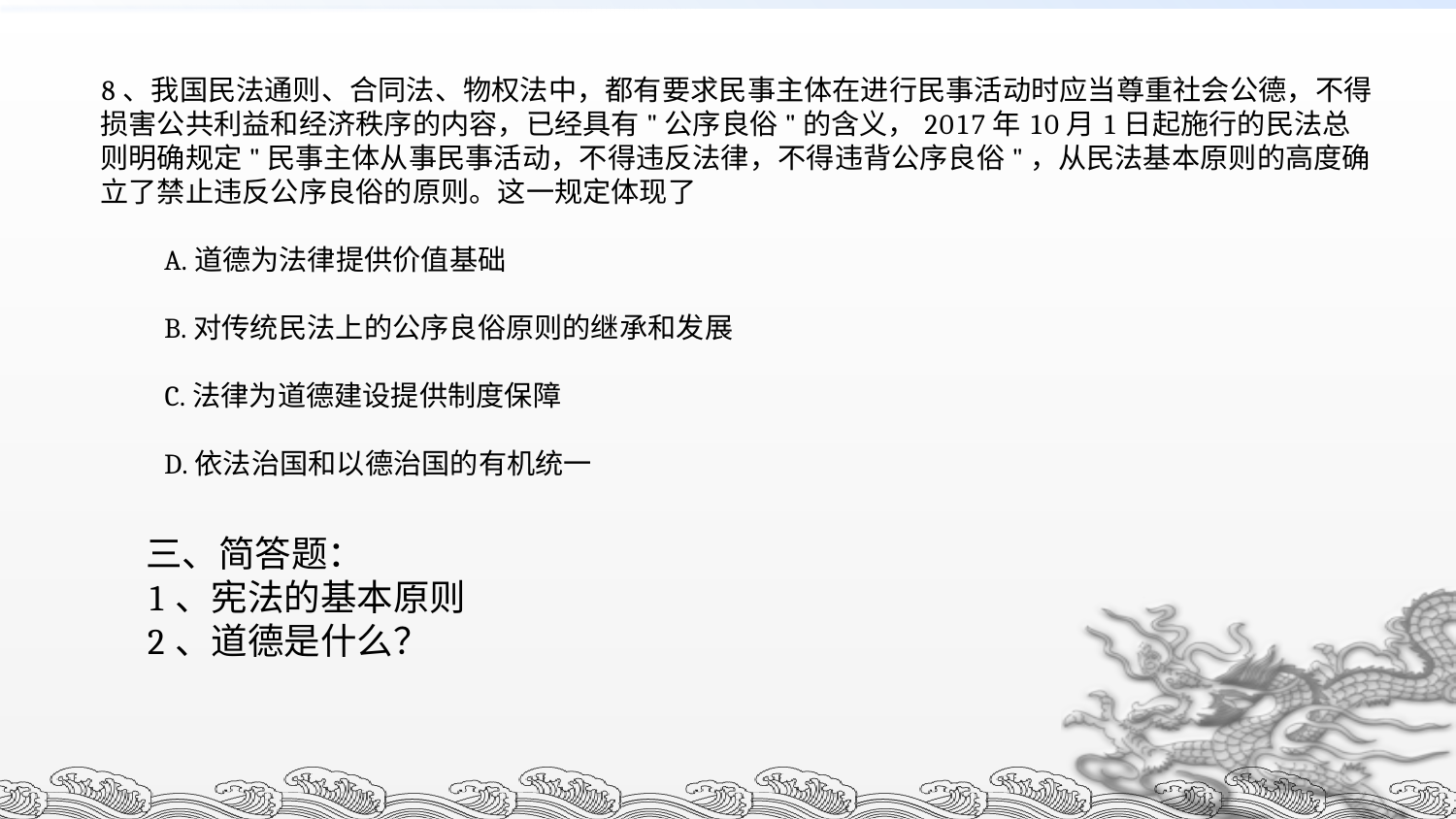

8、我国民法通则、合同法、物权法中，都有要求民事主体在进行民事活动时应当尊重社会公德，不得损害公共利益和经济秩序的内容，已经具有"公序良俗"的含义，2017年10月1日起施行的民法总则明确规定"民事主体从事民事活动，不得违反法律，不得违背公序良俗"，从民法基本原则的高度确立了禁止违反公序良俗的原则。这一规定体现了

　　A.道德为法律提供价值基础

　　B.对传统民法上的公序良俗原则的继承和发展

　　C.法律为道德建设提供制度保障

　　D.依法治国和以德治国的有机统一
三、简答题：
1、宪法的基本原则
2、道德是什么？